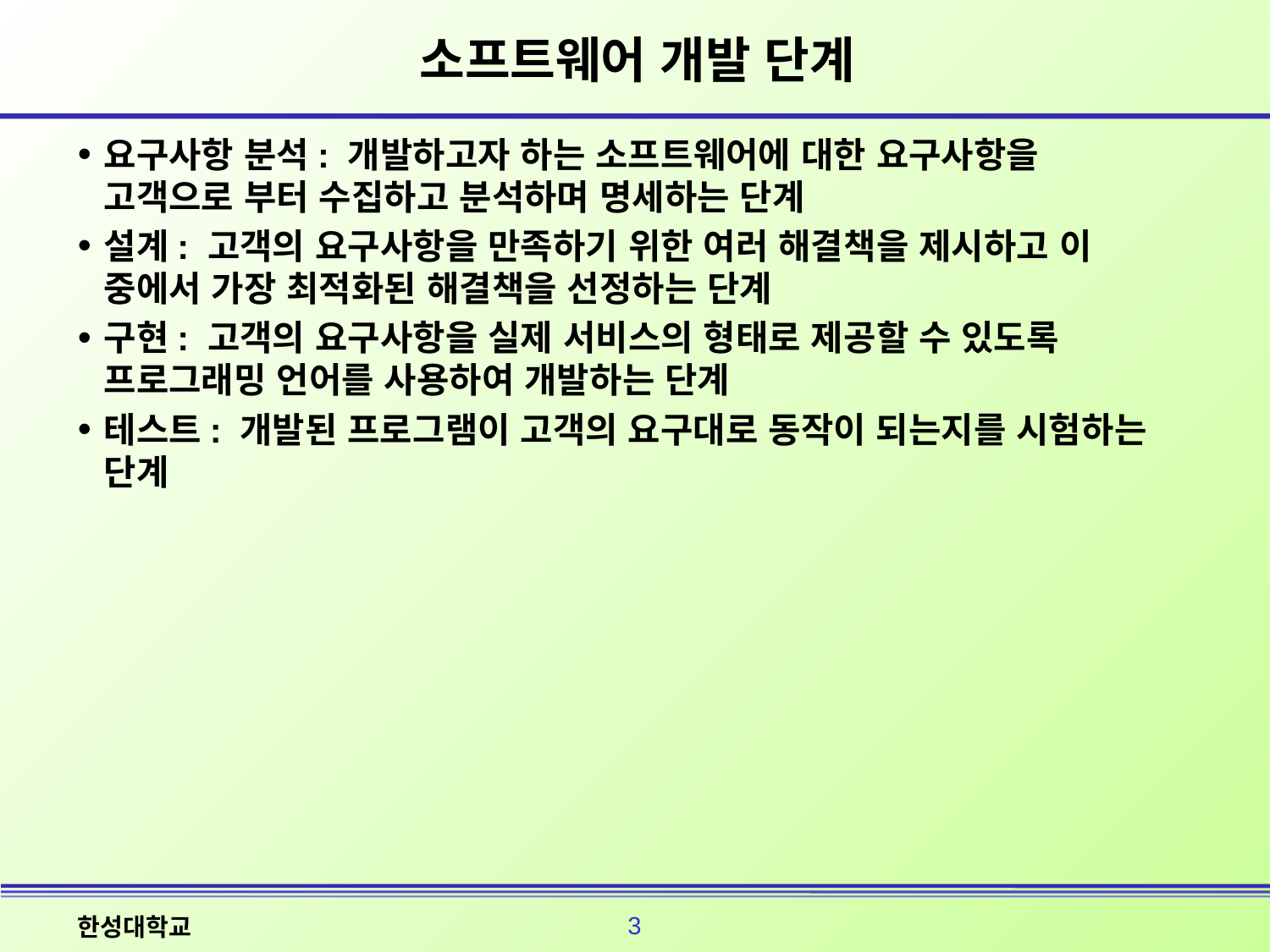

# 소프트웨어 개발 단계
요구사항 분석: 개발하고자 하는 소프트웨어에 대한 요구사항을 고객으로 부터 수집하고 분석하며 명세하는 단계
설계: 고객의 요구사항을 만족하기 위한 여러 해결책을 제시하고 이 중에서 가장 최적화된 해결책을 선정하는 단계
구현: 고객의 요구사항을 실제 서비스의 형태로 제공할 수 있도록 프로그래밍 언어를 사용하여 개발하는 단계
테스트: 개발된 프로그램이 고객의 요구대로 동작이 되는지를 시험하는 단계